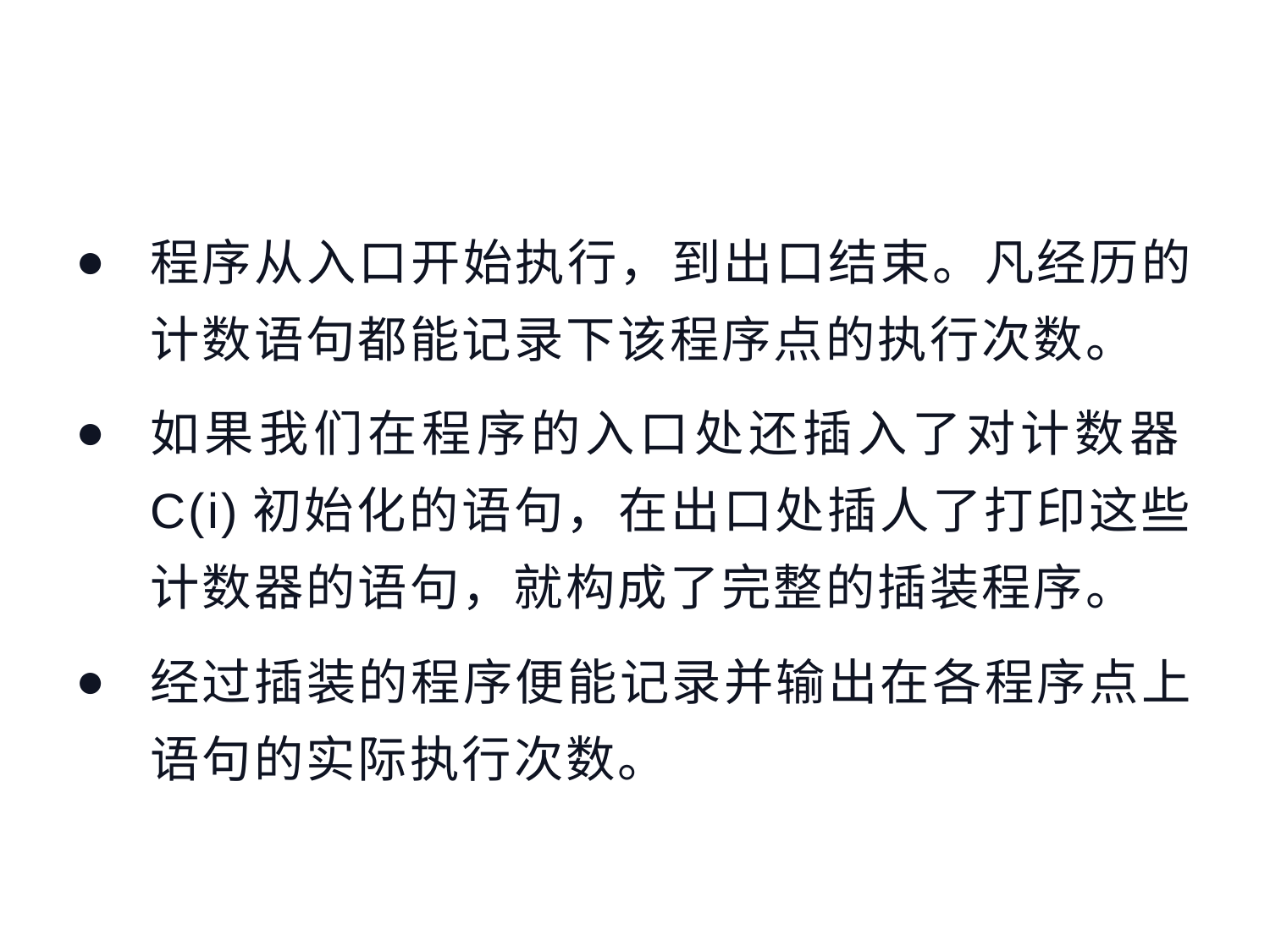

程序从入口开始执行，到出口结束。凡经历的计数语句都能记录下该程序点的执行次数。
如果我们在程序的入口处还插入了对计数器C(i)初始化的语句，在出口处插人了打印这些计数器的语句，就构成了完整的插装程序。
经过插装的程序便能记录并输出在各程序点上语句的实际执行次数。